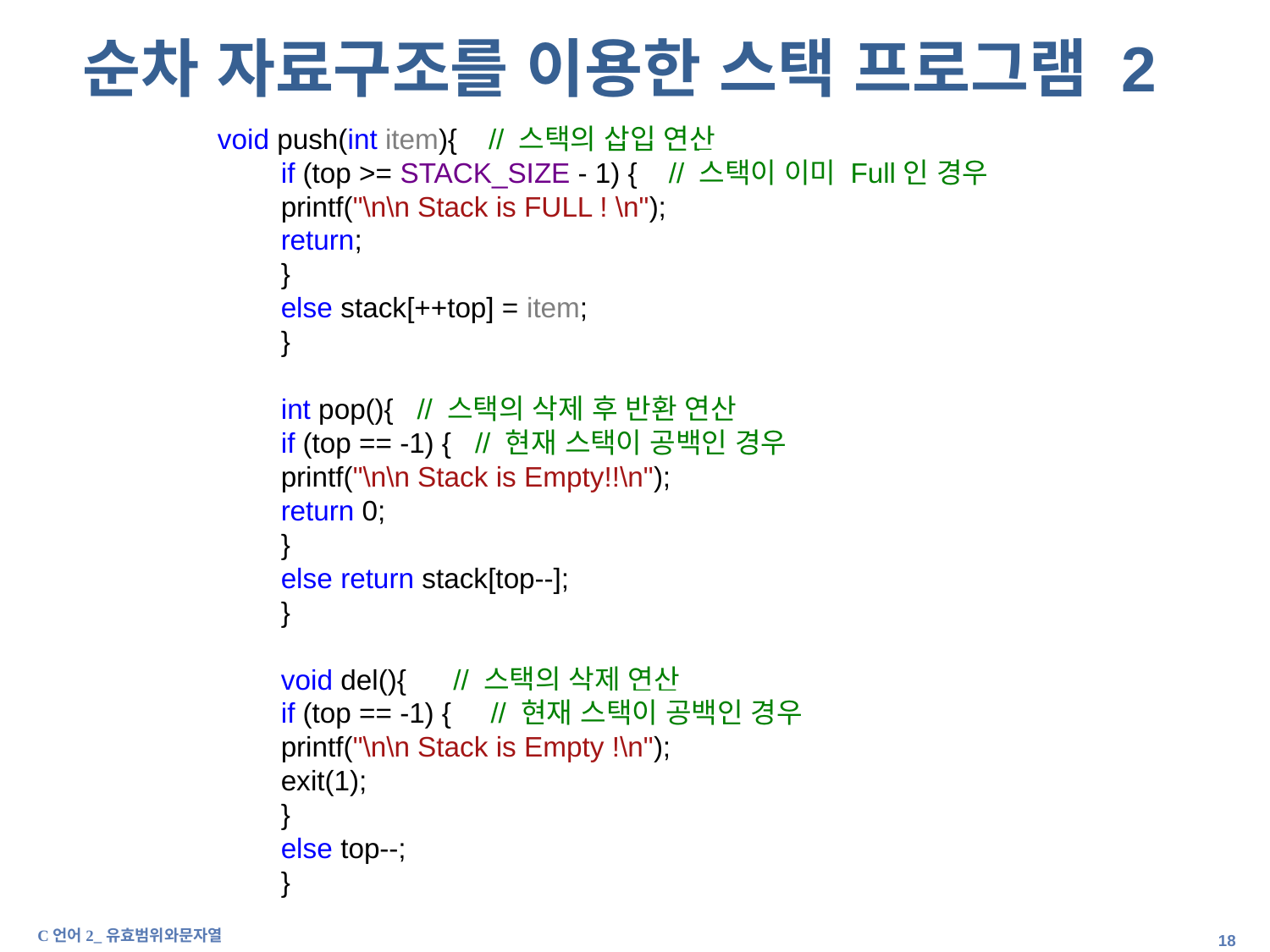

# 순차 자료구조를 이용한 스택 프로그램 2
void push(int item){    // 스택의 삽입 연산
if (top >= STACK_SIZE - 1) {    // 스택이 이미 Full인 경우
printf("\n\n Stack is FULL ! \n");
return;
}
else stack[++top] = item;
}

int pop(){   // 스택의 삭제 후 반환 연산
if (top == -1) {   // 현재 스택이 공백인 경우
printf("\n\n Stack is Empty!!\n");
return 0;
}
else return stack[top--];
}

void del(){      // 스택의 삭제 연산
if (top == -1) {     // 현재 스택이 공백인 경우
printf("\n\n Stack is Empty !\n");
exit(1);
}
else top--;
}
C언어2_유효범위와문자열
18